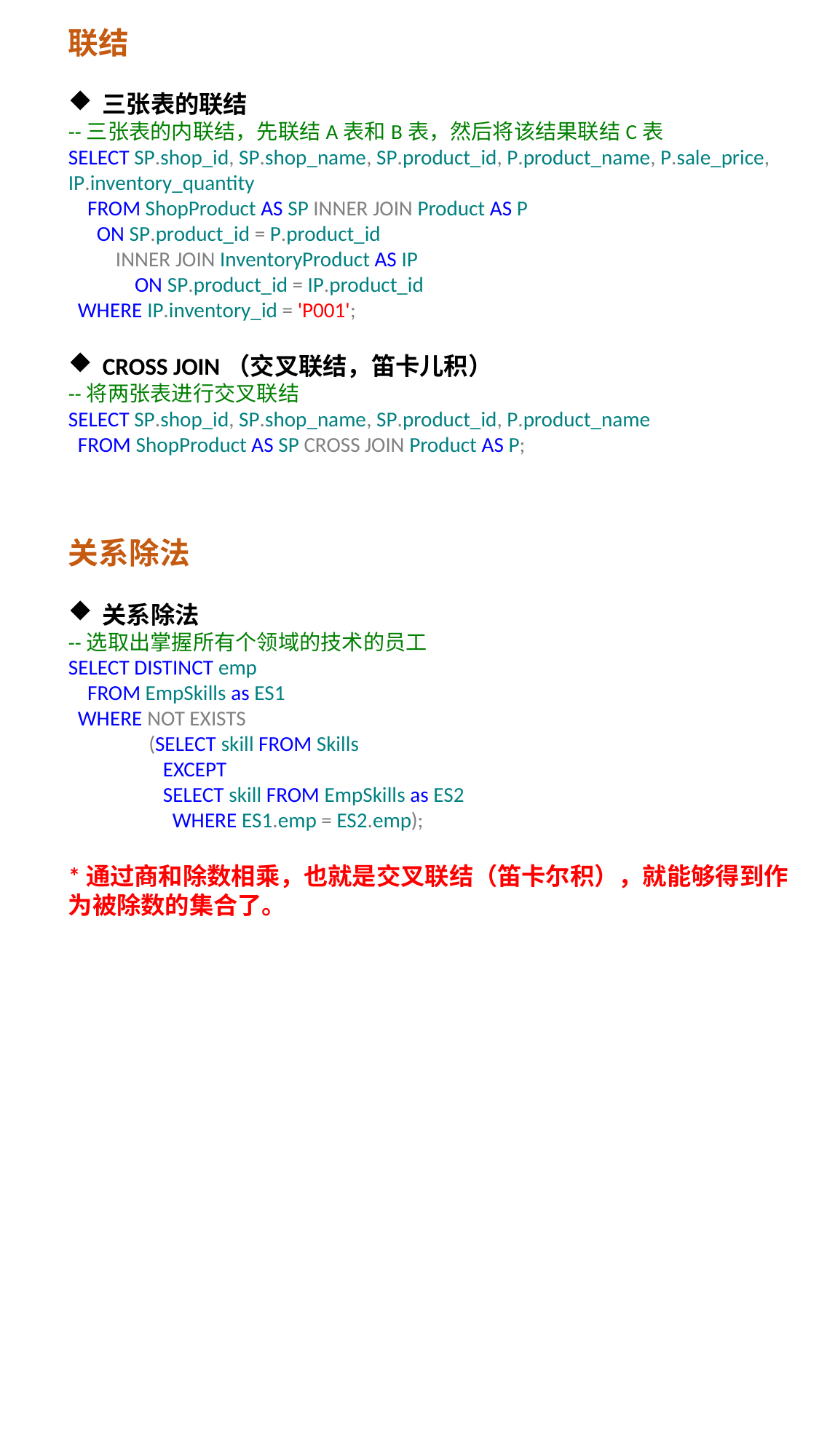

联结

三张表的联结
--三张表的内联结，先联结A表和B表，然后将该结果联结C表
SELECT SP.shop_id, SP.shop_name, SP.product_id, P.product_name, P.sale_price, IP.inventory_quantity
    FROM ShopProduct AS SP INNER JOIN Product AS P
      ON SP.product_id = P.product_id
          INNER JOIN InventoryProduct AS IP
              ON SP.product_id = IP.product_id
  WHERE IP.inventory_id = 'P001';

CROSS JOIN（交叉联结，笛卡儿积）
--将两张表进行交叉联结
SELECT SP.shop_id, SP.shop_name, SP.product_id, P.product_name
  FROM ShopProduct AS SP CROSS JOIN Product AS P;

关系除法

关系除法
--选取出掌握所有个领域的技术的员工
SELECT DISTINCT emp
    FROM EmpSkills as ES1
  WHERE NOT EXISTS
                 (SELECT skill FROM Skills
                    EXCEPT
                    SELECT skill FROM EmpSkills as ES2
                      WHERE ES1.emp = ES2.emp);

*通过商和除数相乘，也就是交叉联结（笛卡尔积），就能够得到作为被除数的集合了。